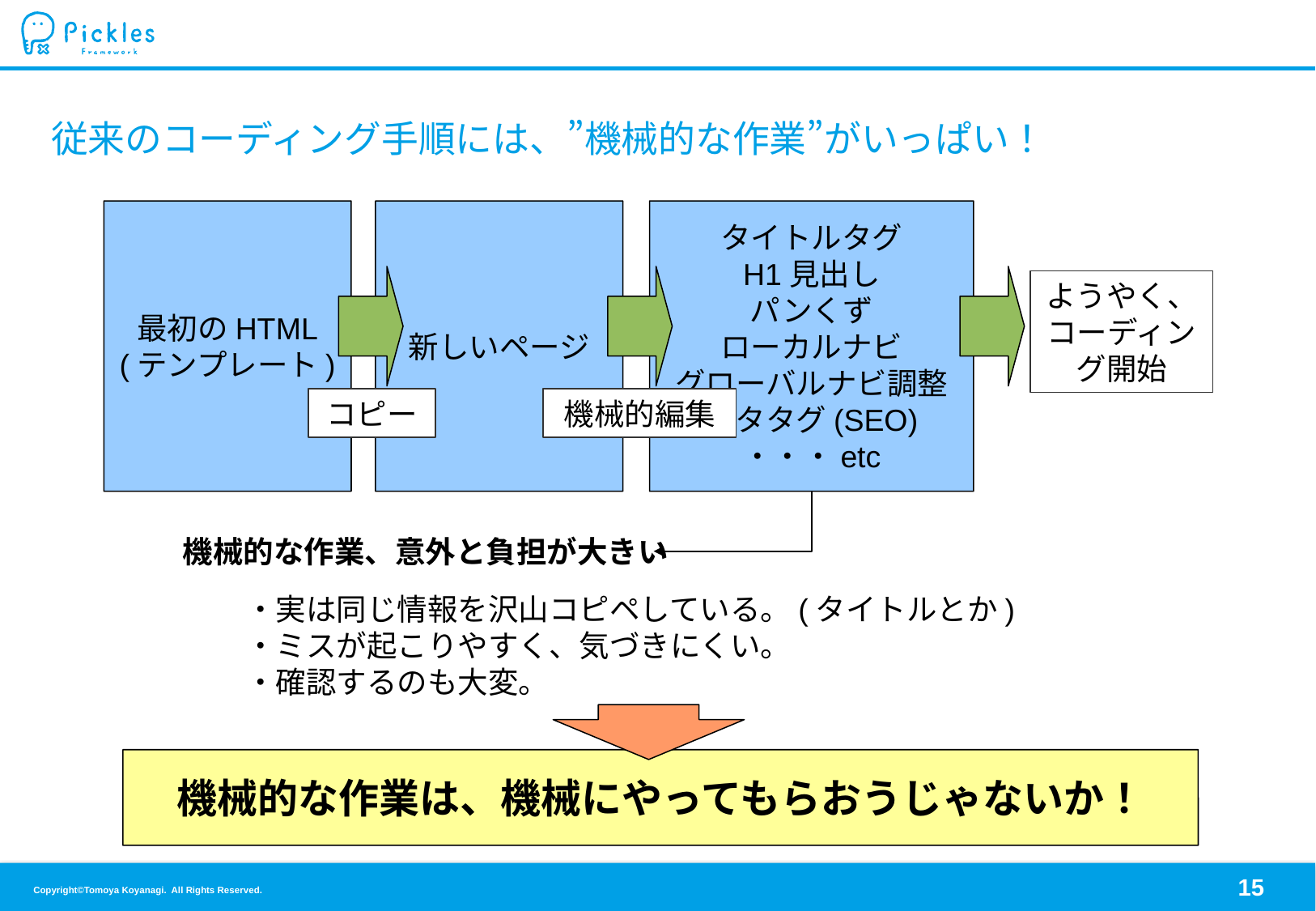

# 従来のコーディング手順には、”機械的な作業”がいっぱい！
最初のHTML
(テンプレート)
新しいページ
タイトルタグ
H1見出し
パンくず
ローカルナビ
グローバルナビ調整
メタタグ(SEO)
・・・etc

ようやく、
コーディング開始
コピー
機械的編集
機械的な作業、意外と負担が大きい
・実は同じ情報を沢山コピペしている。(タイトルとか)
・ミスが起こりやすく、気づきにくい。
・確認するのも大変。

機械的な作業は、機械にやってもらおうじゃないか！
15